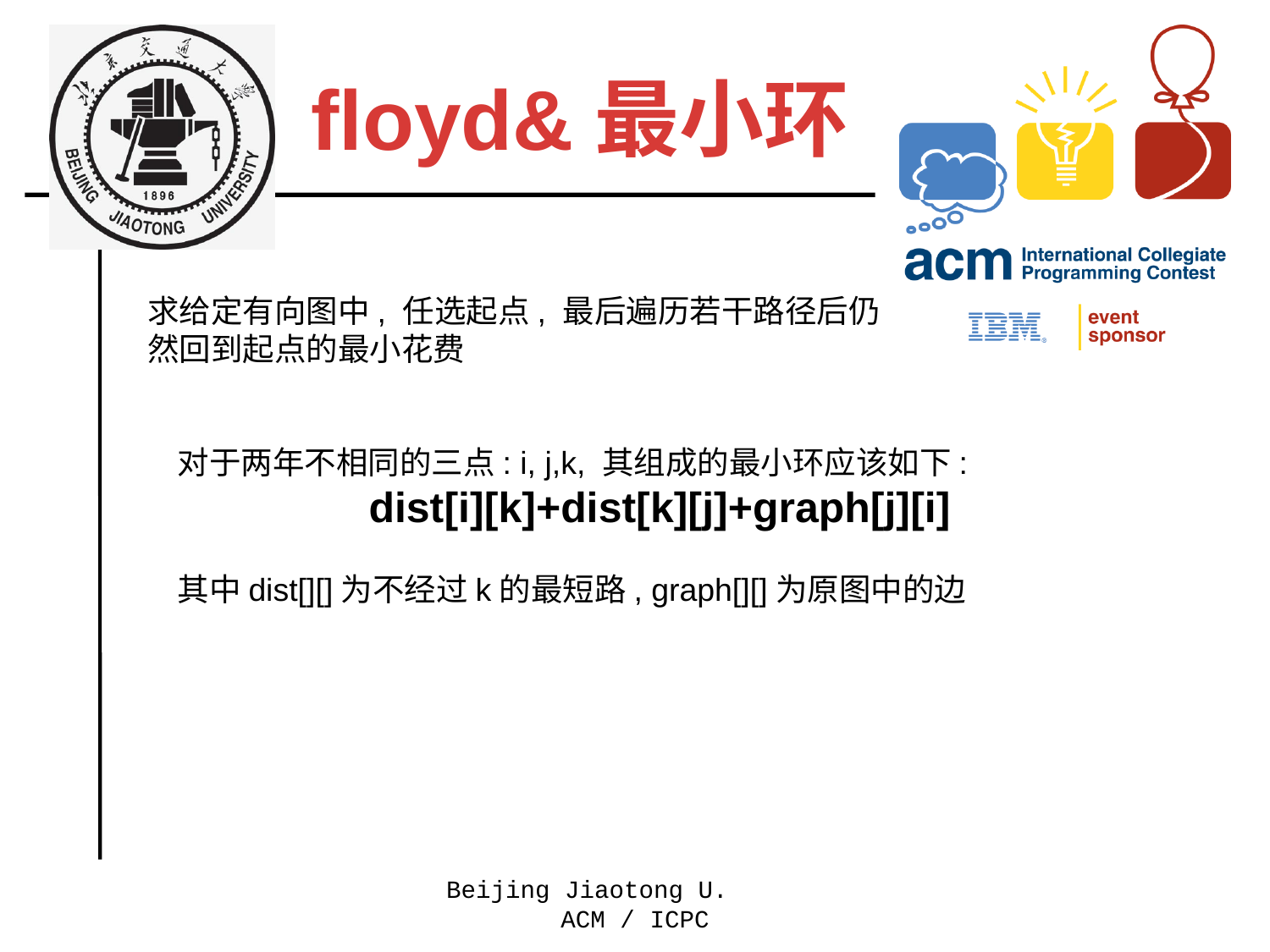

floyd&最小环
求给定有向图中, 任选起点, 最后遍历若干路径后仍然回到起点的最小花费
对于两年不相同的三点: i, j,k, 其组成的最小环应该如下:
dist[i][k]+dist[k][j]+graph[j][i]

其中dist[][]为不经过k的最短路, graph[][]为原图中的边